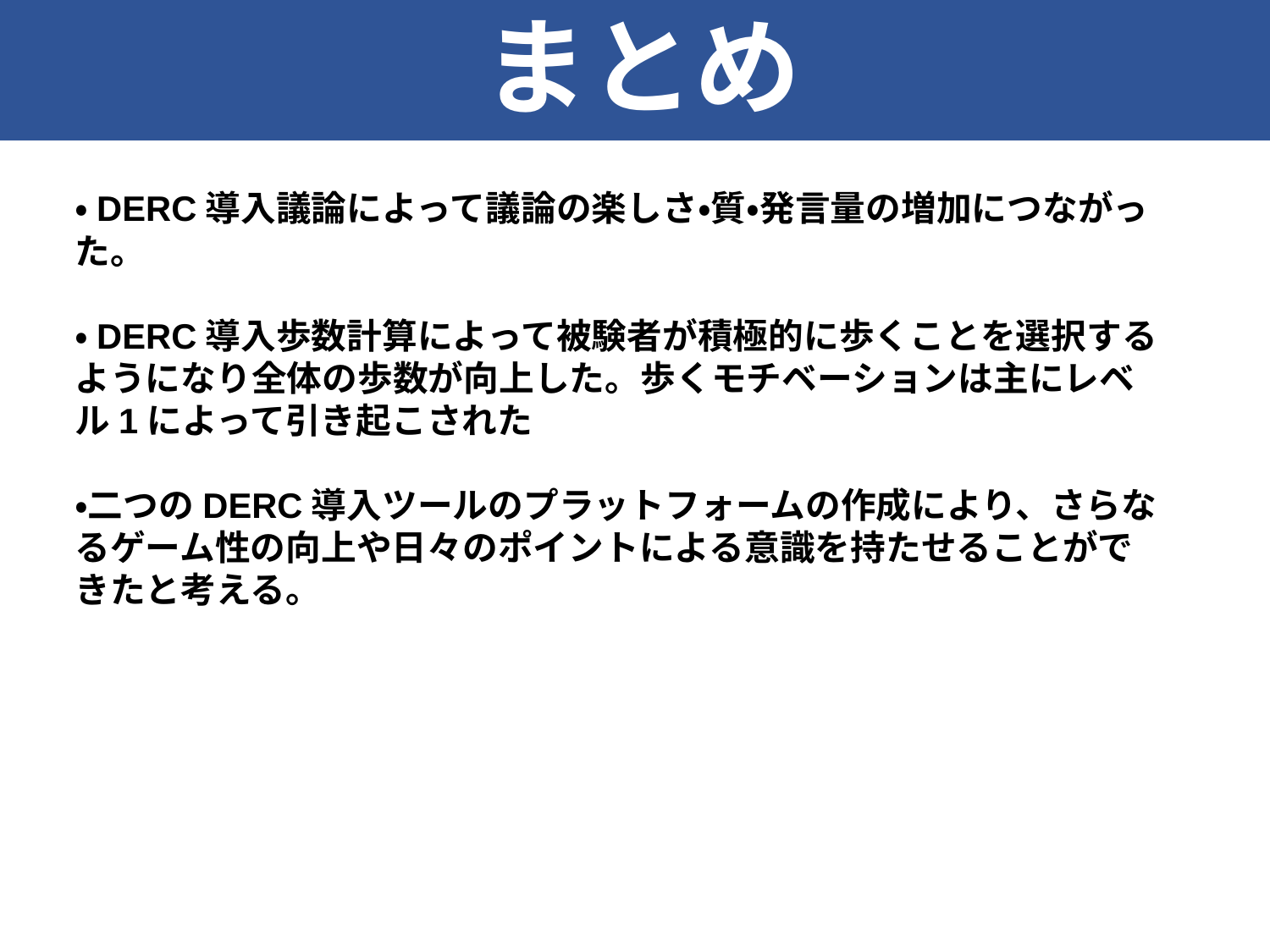

まとめ
・DERC導入議論によって議論の楽しさ・質・発言量の増加につながった。

・DERC導入歩数計算によって被験者が積極的に歩くことを選択するようになり全体の歩数が向上した。歩くモチベーションは主にレベル1によって引き起こされた

・二つのDERC導入ツールのプラットフォームの作成により、さらなるゲーム性の向上や日々のポイントによる意識を持たせることができたと考える。